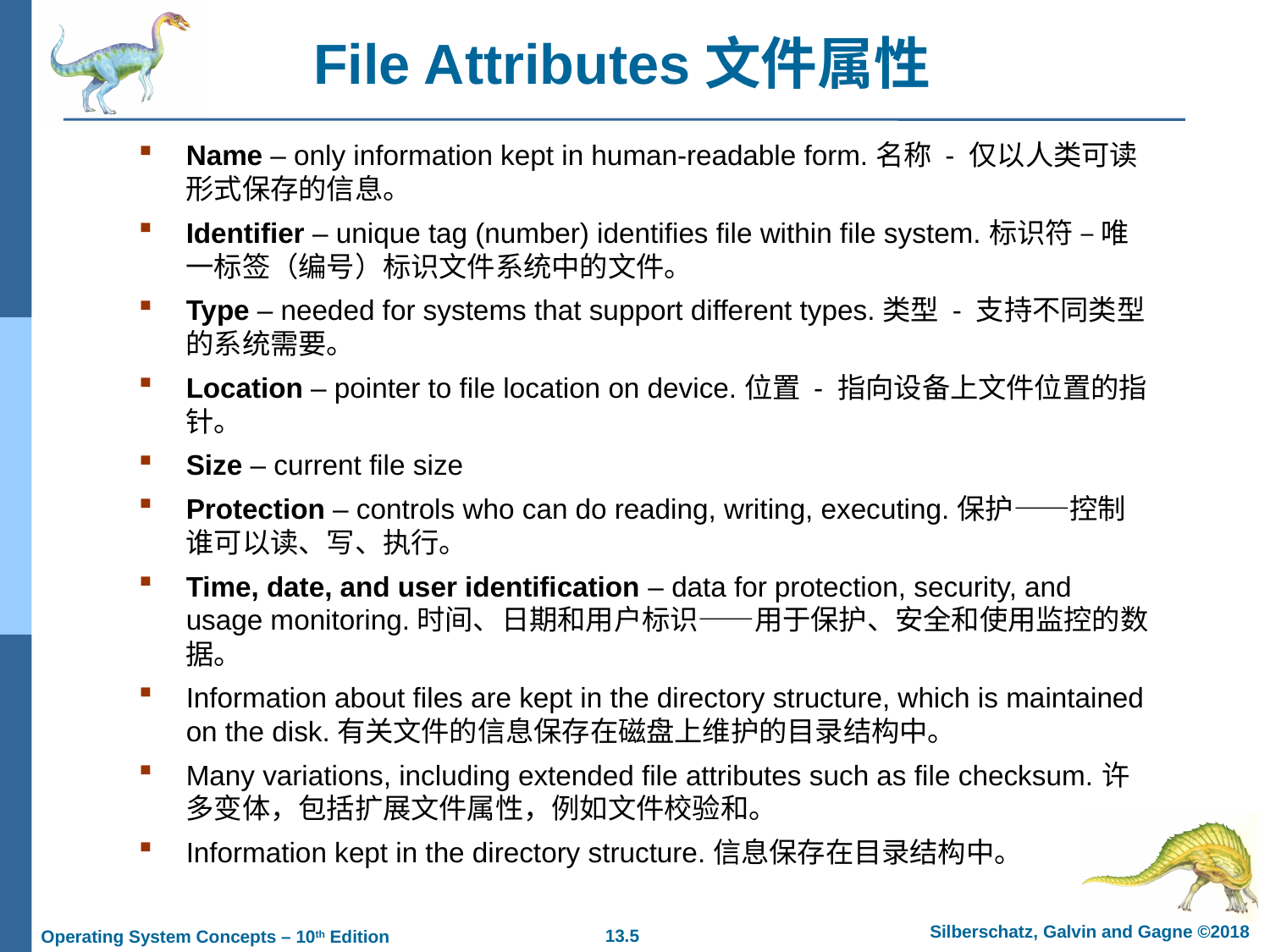

# File Attributes文件属性
Name – only information kept in human-readable form.名称 - 仅以人类可读形式保存的信息。
Identifier – unique tag (number) identifies file within file system.标识符 – 唯一标签（编号）标识文件系统中的文件。
Type – needed for systems that support different types.类型 - 支持不同类型的系统需要。
Location – pointer to file location on device.位置 - 指向设备上文件位置的指针。
Size – current file size
Protection – controls who can do reading, writing, executing.保护——控制谁可以读、写、执行。
Time, date, and user identification – data for protection, security, and usage monitoring.时间、日期和用户标识——用于保护、安全和使用监控的数据。
Information about files are kept in the directory structure, which is maintained on the disk.有关文件的信息保存在磁盘上维护的目录结构中。
Many variations, including extended file attributes such as file checksum.许多变体，包括扩展文件属性，例如文件校验和。
Information kept in the directory structure.信息保存在目录结构中。